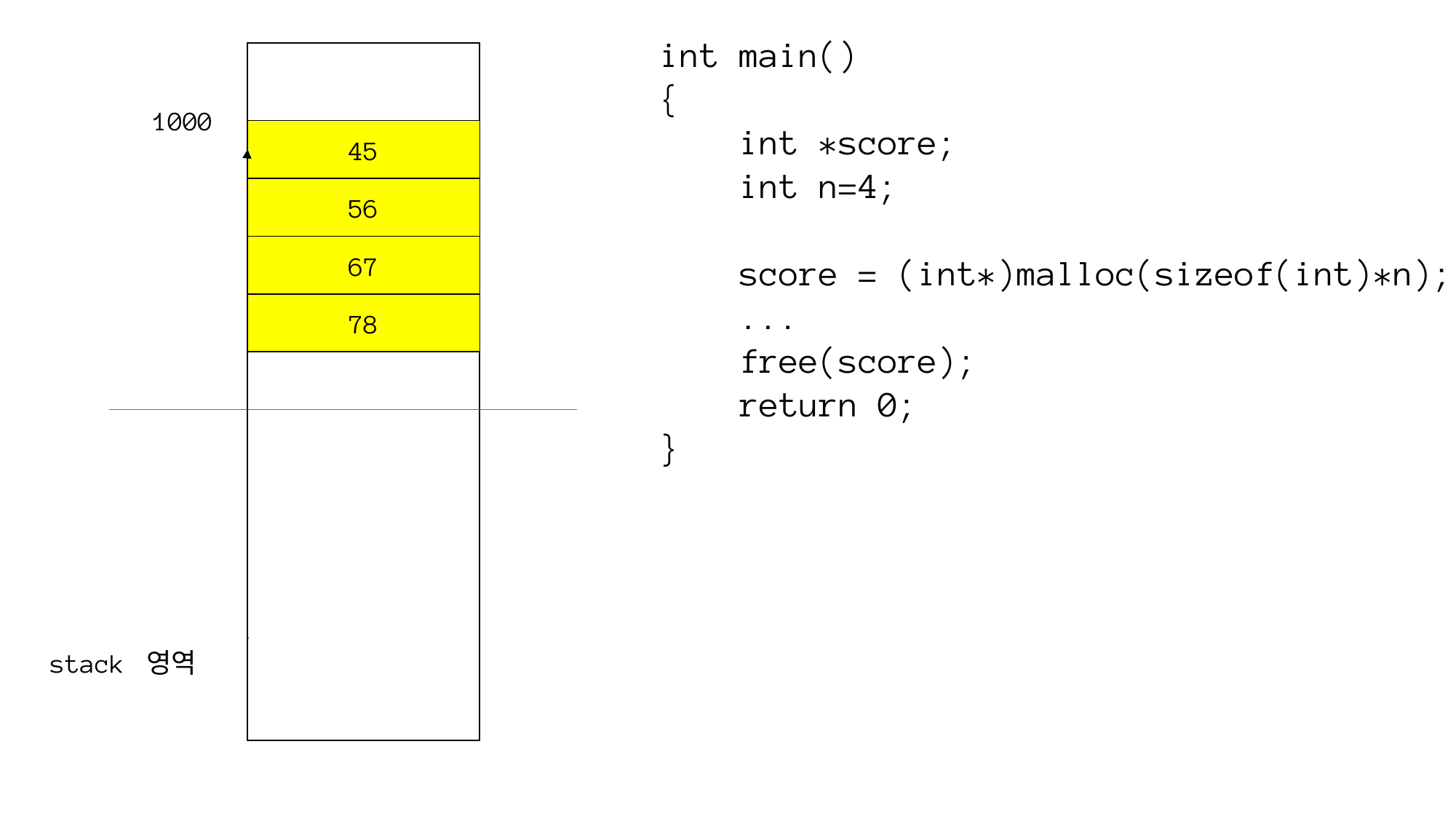

int main()
{
    int *score;
    int n=4;

    score = (int*)malloc(sizeof(int)*n);
    ...
    free(score);
    return 0;
}

1000
45
56
67
78
stack 영역